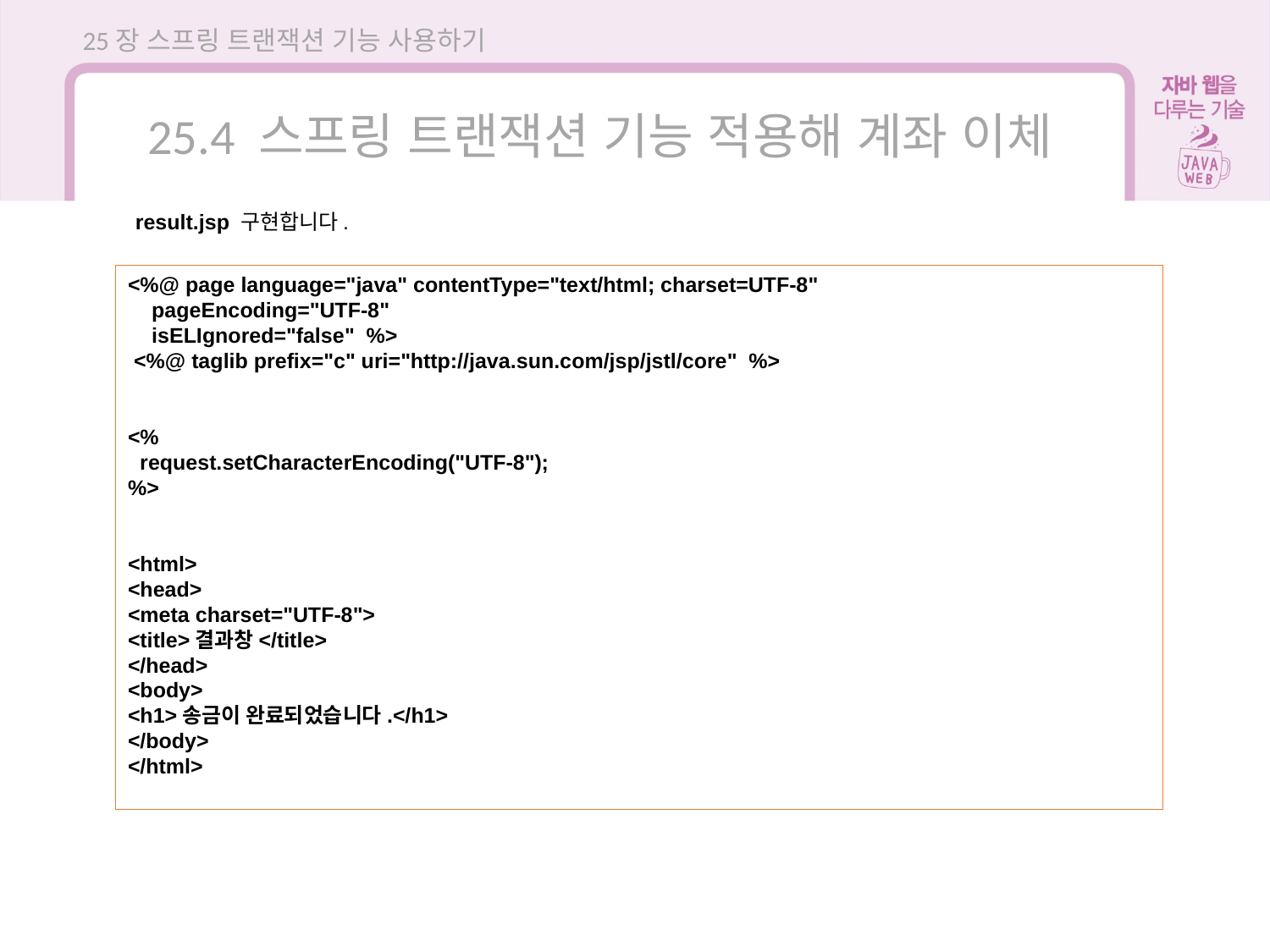

25장 스프링 트랜잭션 기능 사용하기
25.4 스프링 트랜잭션 기능 적용해 계좌 이체
result.jsp 구현합니다.
<%@ page language="java" contentType="text/html; charset=UTF-8"
    pageEncoding="UTF-8"
    isELIgnored="false"  %>
 <%@ taglib prefix="c" uri="http://java.sun.com/jsp/jstl/core"  %>

<%
  request.setCharacterEncoding("UTF-8");
%>

<html>
<head>
<meta charset="UTF-8">
<title>결과창</title>
</head>
<body>
<h1>송금이 완료되었습니다.</h1>
</body>
</html>